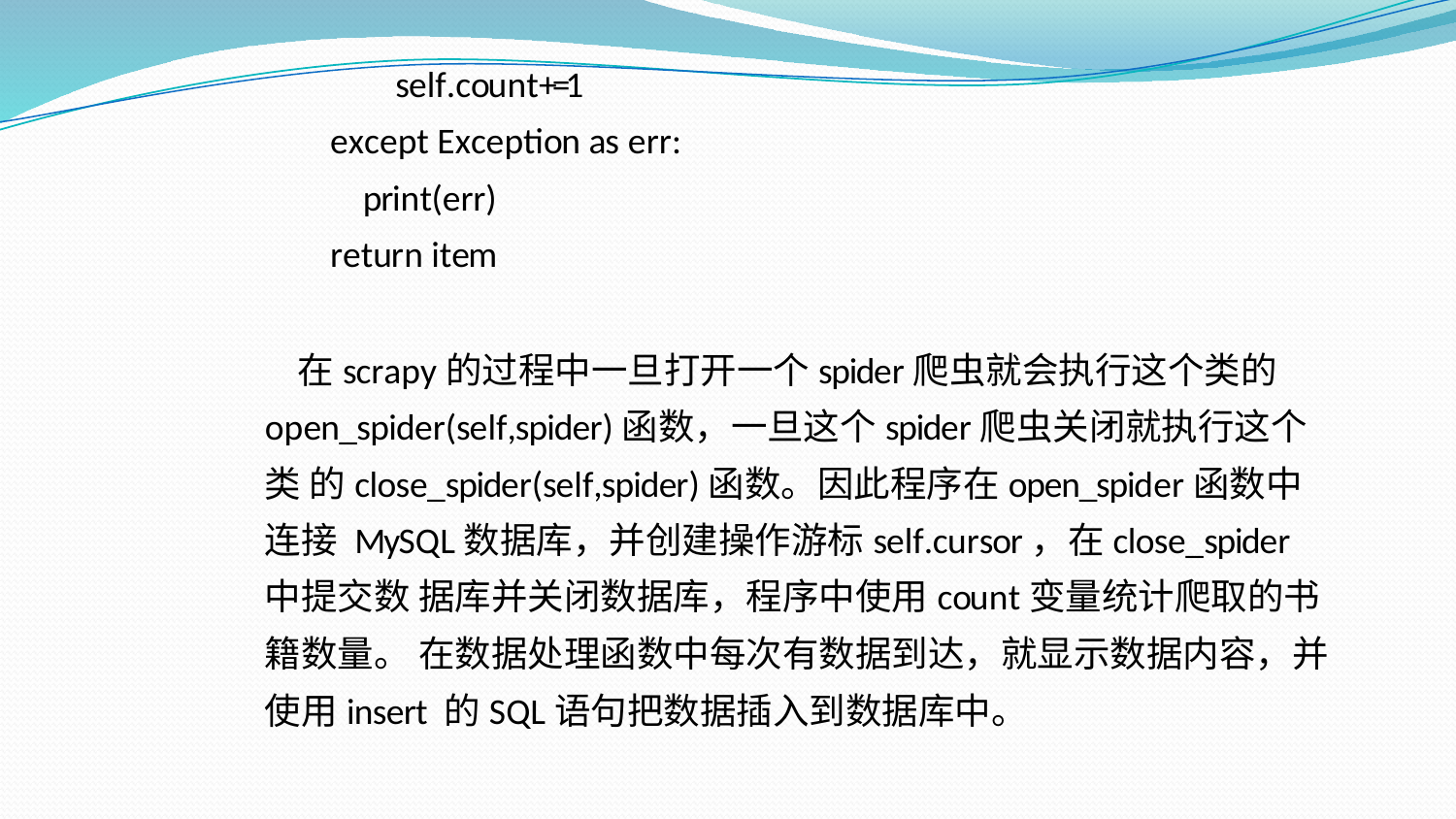

self.count+=1
except Exception as err:
print(err) return item

在scrapy的过程中一旦打开一个spider爬虫就会执行这个类的 open_spider(self,spider)函数，一旦这个spider爬虫关闭就执行这个类 的close_spider(self,spider)函数。因此程序在open_spider函数中连接 MySQL数据库，并创建操作游标self.cursor，在close_spider中提交数 据库并关闭数据库，程序中使用count变量统计爬取的书籍数量。 在数据处理函数中每次有数据到达，就显示数据内容，并使用insert 的SQL语句把数据插入到数据库中。